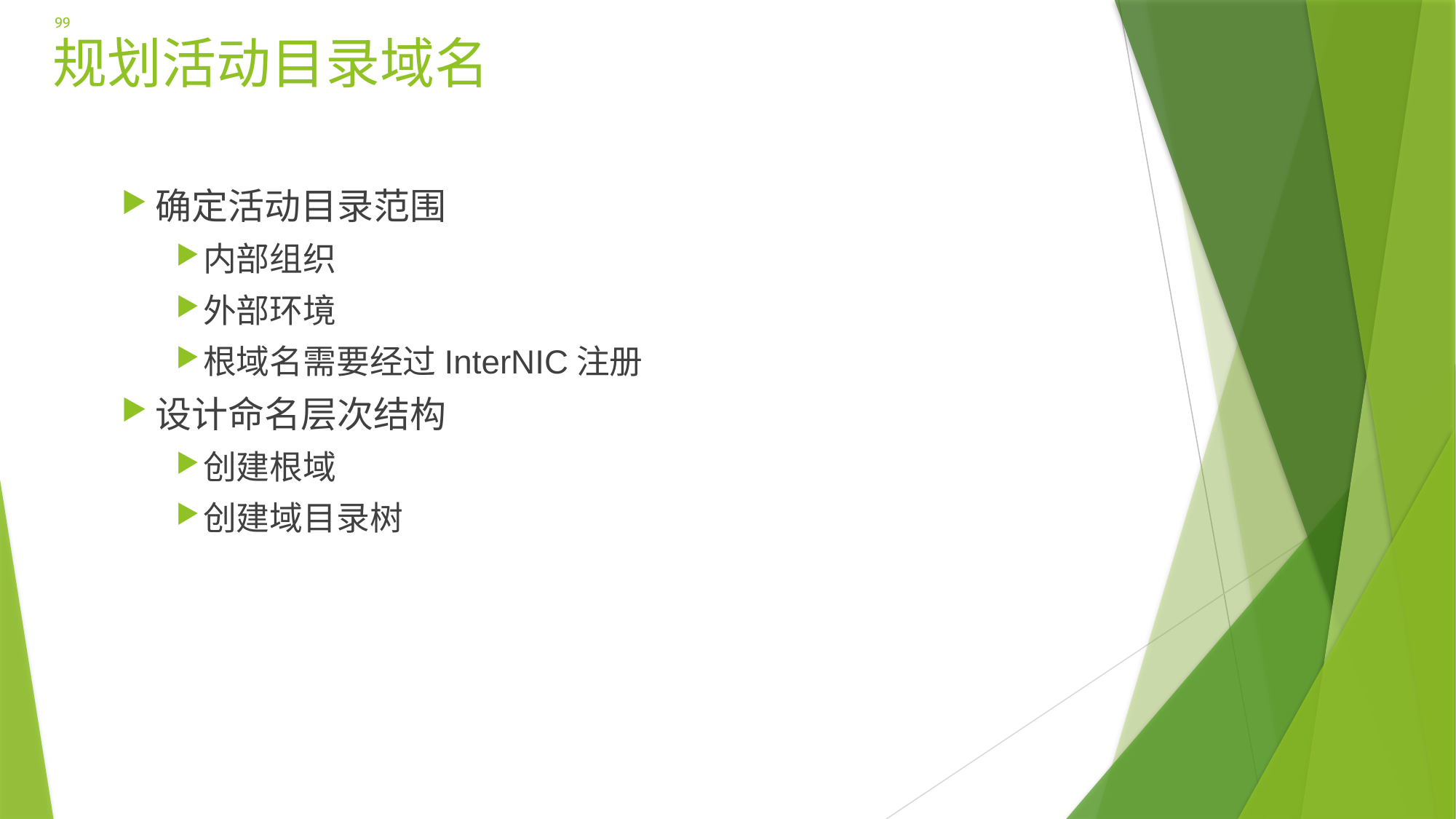

99
# 规划活动目录域名
确定活动目录范围
内部组织
外部环境
根域名需要经过InterNIC注册
设计命名层次结构
创建根域
创建域目录树